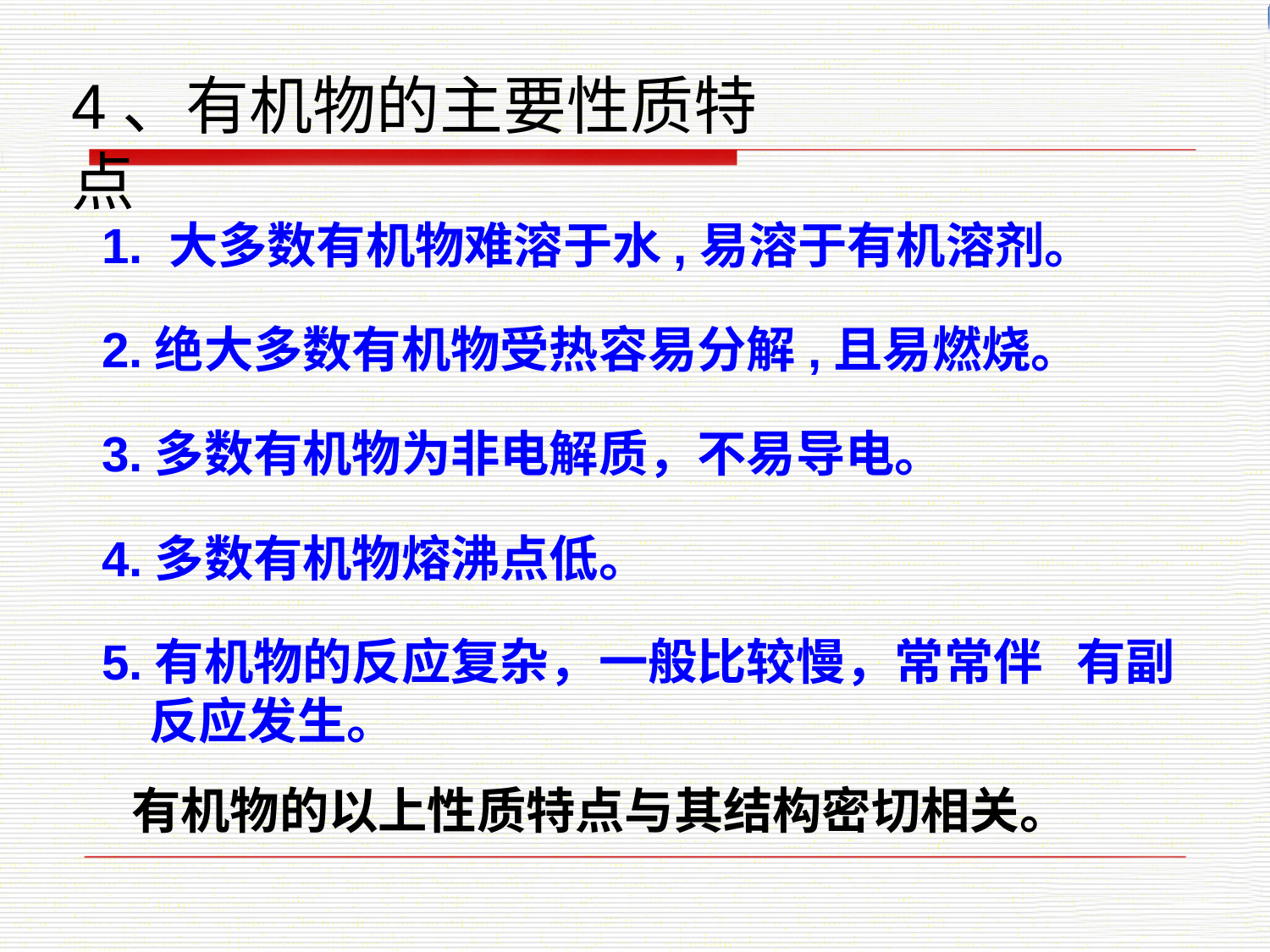

4、有机物的主要性质特点
1. 大多数有机物难溶于水,易溶于有机溶剂。
2.绝大多数有机物受热容易分解,且易燃烧。
3.多数有机物为非电解质，不易导电。
4.多数有机物熔沸点低。
5.有机物的反应复杂，一般比较慢，常常伴   有副反应发生。
有机物的以上性质特点与其结构密切相关。